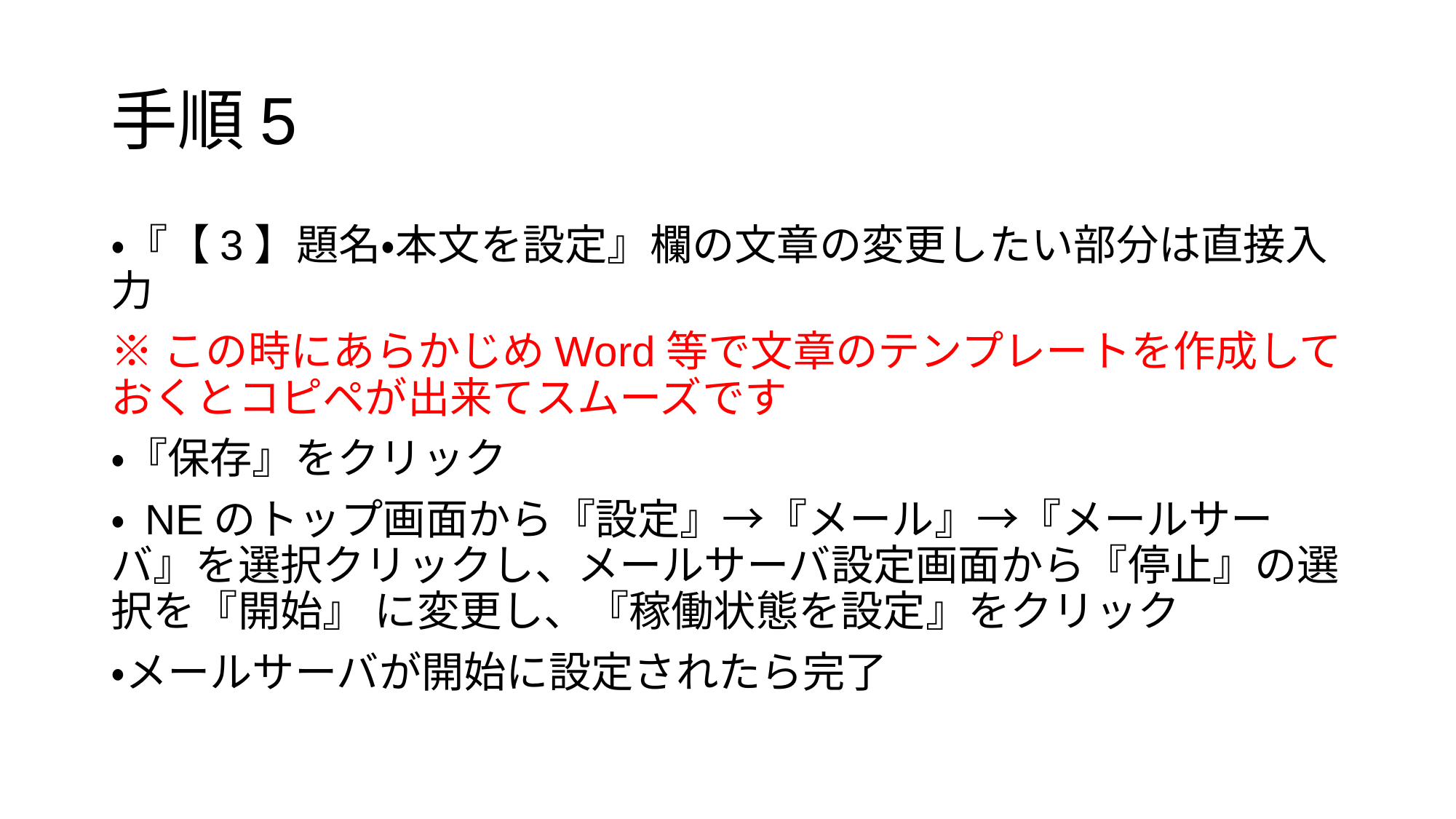

# 手順5
・『【3】題名・本文を設定』欄の文章の変更したい部分は直接入力
※この時にあらかじめWord等で文章のテンプレートを作成しておくとコピペが出来てスムーズです
・『保存』をクリック
・ NEのトップ画面から『設定』→『メール』→『メールサーバ』を選択クリックし、メールサーバ設定画面から『停止』の選択を『開始』 に変更し、『稼働状態を設定』をクリック
・メールサーバが開始に設定されたら完了